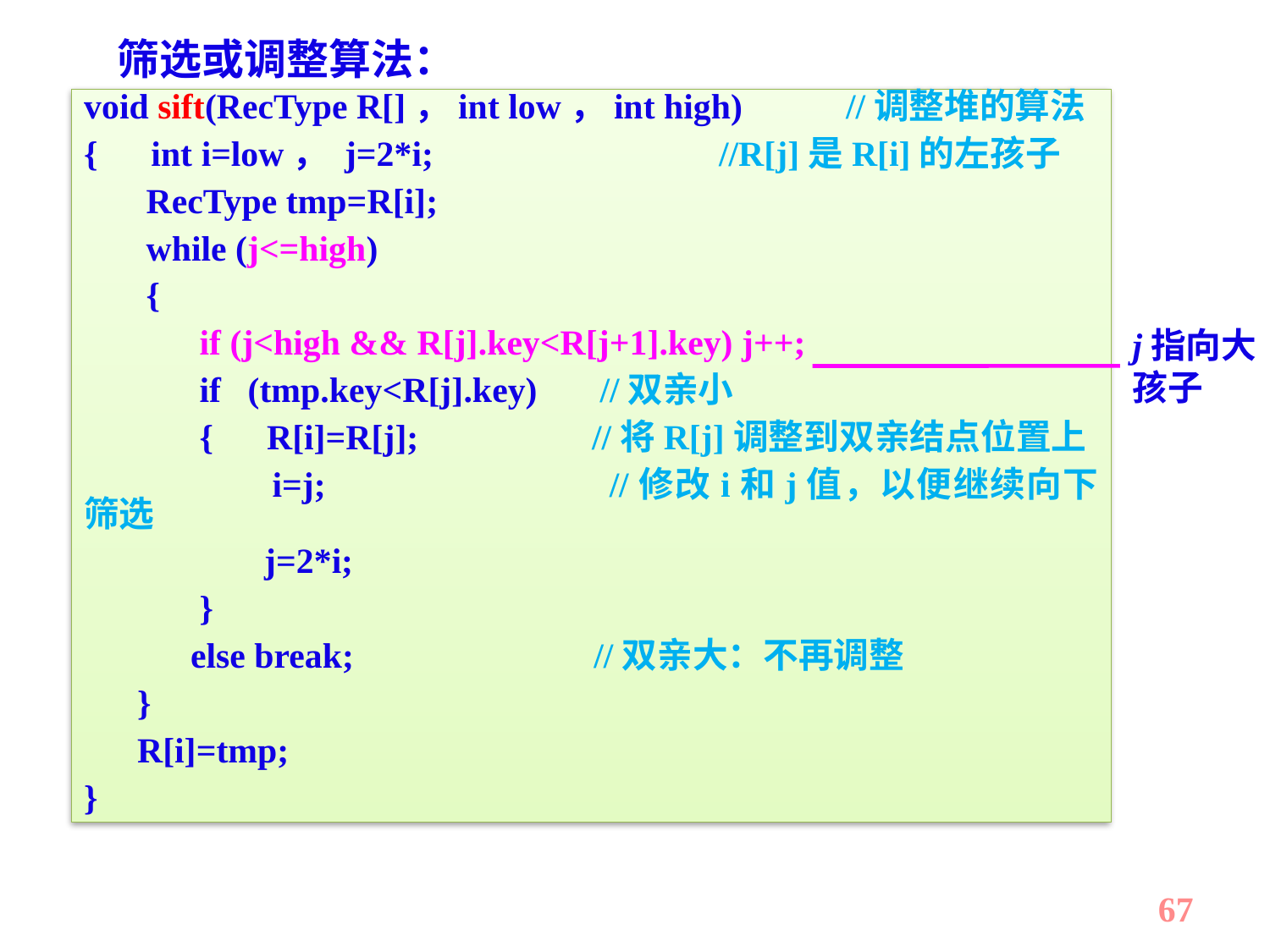

筛选或调整算法：
void sift(RecType R[]，int low，int high) 	//调整堆的算法
{      int i=low， j=2*i;    		//R[j]是R[i]的左孩子
       RecType tmp=R[i];
       while (j<=high)
       {
             if (j<high && R[j].key<R[j+1].key) j++;
             if   (tmp.key<R[j].key)       //双亲小
             {      R[i]=R[j]; 		//将R[j]调整到双亲结点位置上
	      i=j;       		//修改i和j值，以便继续向下筛选
   	      j=2*i;
             }
            else break;                           //双亲大：不再调整
      }
      R[i]=tmp;
}
j指向大孩子
67